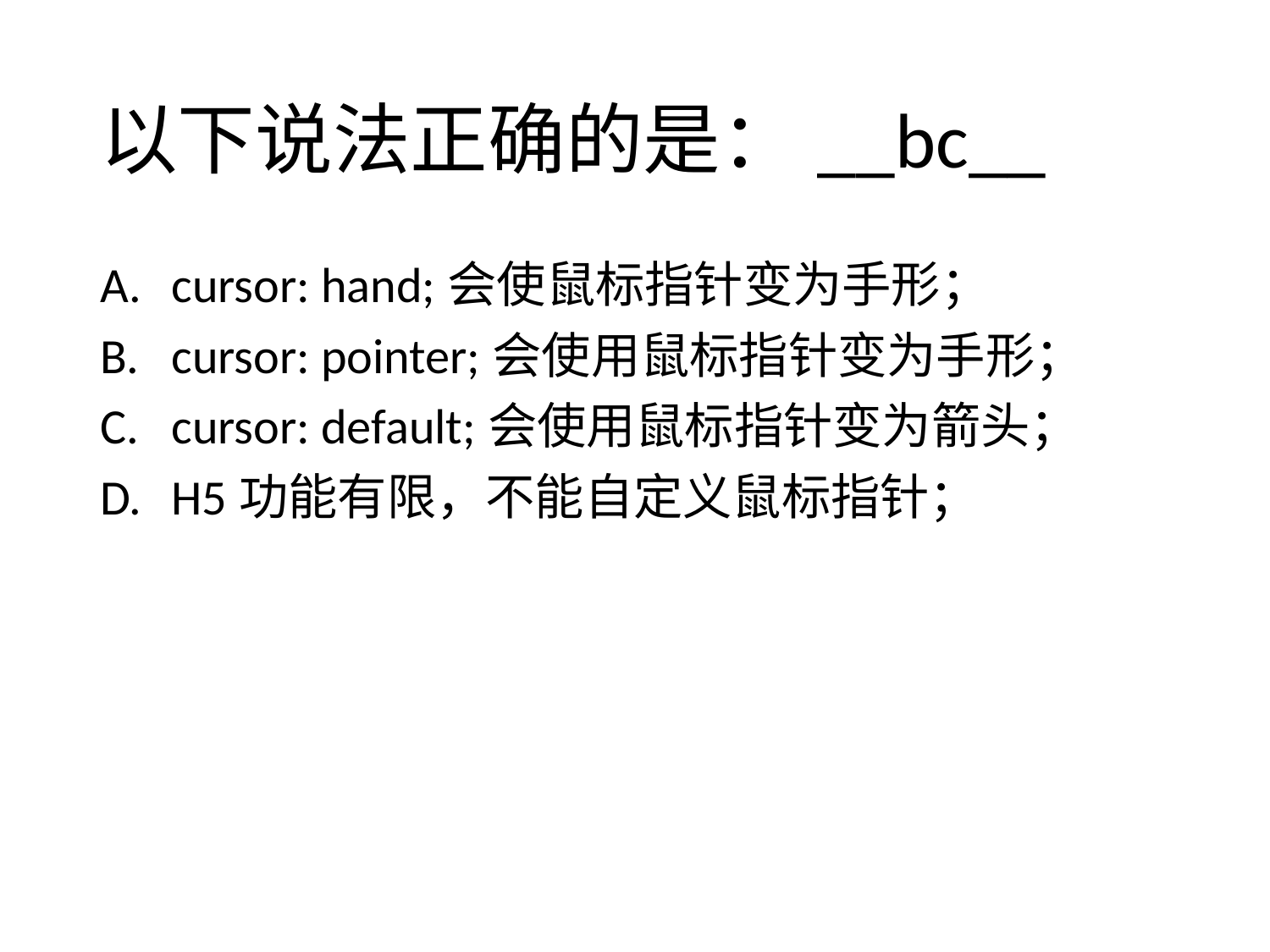

# 以下说法正确的是：__bc__
cursor: hand;会使鼠标指针变为手形；
cursor: pointer;会使用鼠标指针变为手形；
cursor: default;会使用鼠标指针变为箭头；
H5功能有限，不能自定义鼠标指针；